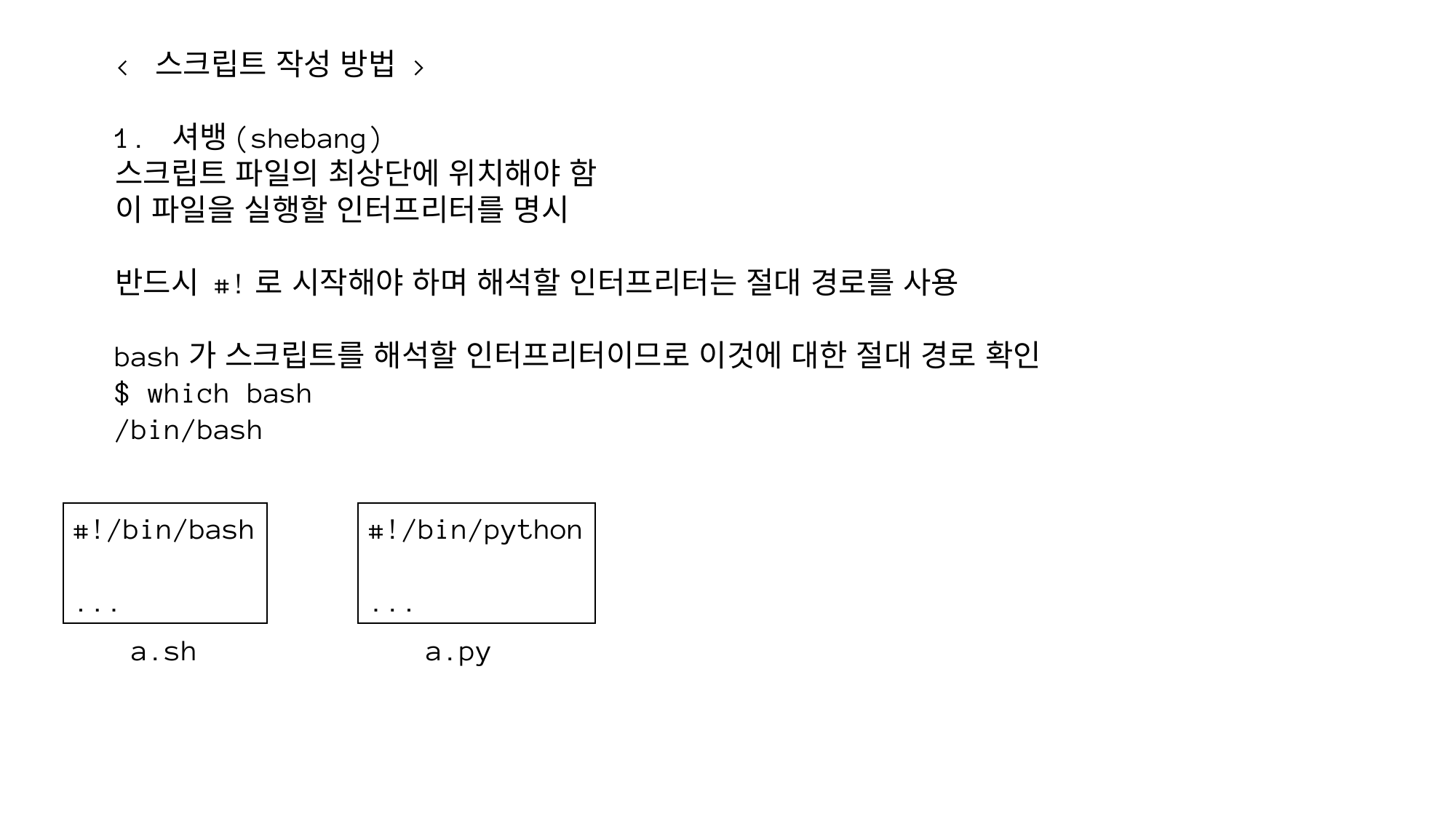

< 스크립트 작성 방법 >

1. 셔뱅(shebang)
스크립트 파일의 최상단에 위치해야 함
이 파일을 실행할 인터프리터를 명시

반드시 #!로 시작해야 하며 해석할 인터프리터는 절대 경로를 사용

bash가 스크립트를 해석할 인터프리터이므로 이것에 대한 절대 경로 확인
$ which bash
/bin/bash
#!/bin/bash

...
#!/bin/python

...
a.sh
a.py